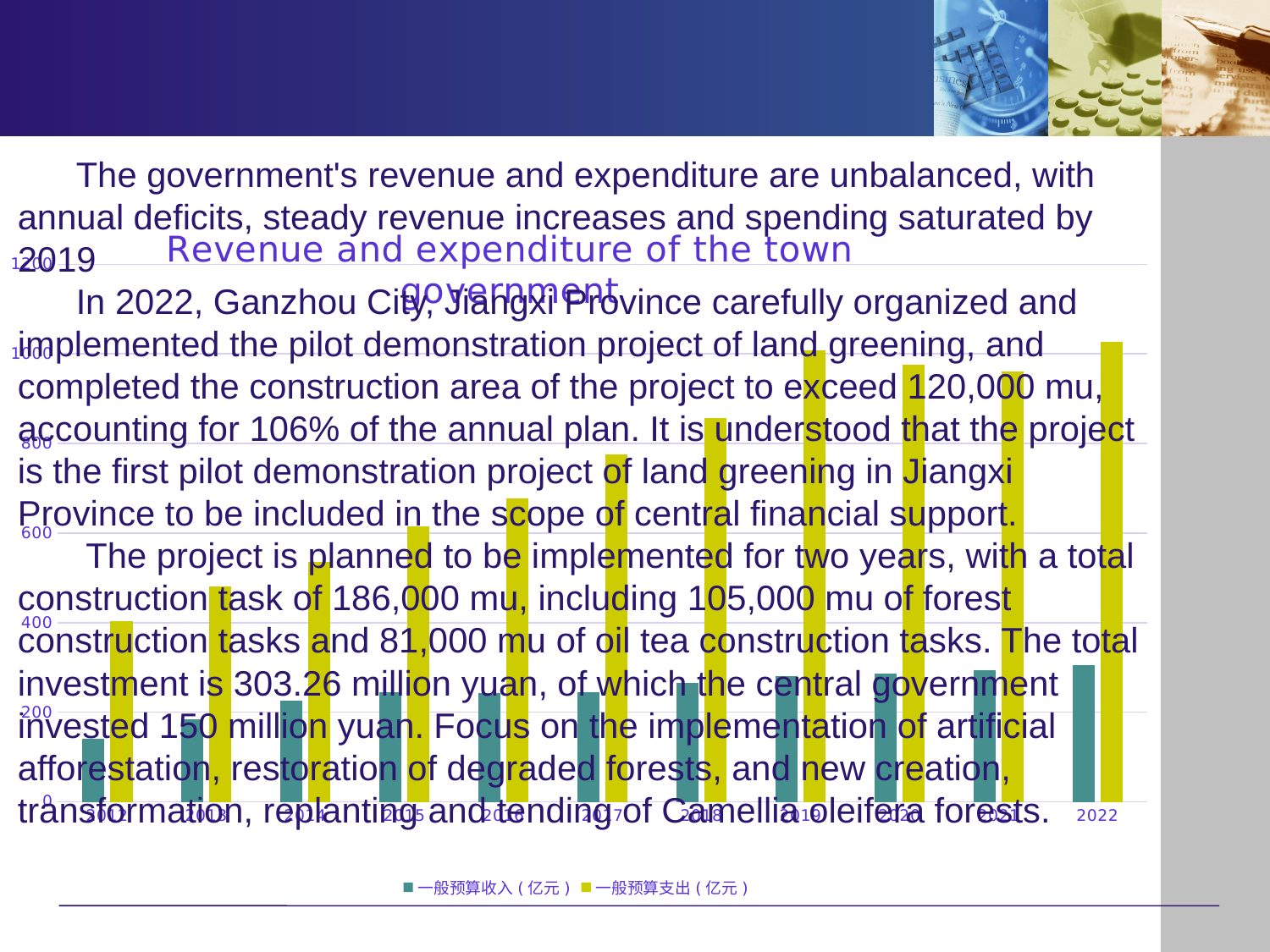

The government's revenue and expenditure are unbalanced, with annual deficits, steady revenue increases and spending saturated by 2019
      In 2022, Ganzhou City, Jiangxi Province carefully organized and implemented the pilot demonstration project of land greening, and completed the construction area of the project to exceed 120,000 mu, accounting for 106% of the annual plan. It is understood that the project is the first pilot demonstration project of land greening in Jiangxi Province to be included in the scope of central financial support.
       The project is planned to be implemented for two years, with a total construction task of 186,000 mu, including 105,000 mu of forest construction tasks and 81,000 mu of oil tea construction tasks. The total investment is 303.26 million yuan, of which the central government invested 150 million yuan. Focus on the implementation of artificial afforestation, restoration of degraded forests, and new creation, transformation, replanting and tending of Camellia oleifera forests.

### Chart: Revenue and expenditure of the town government

| Category | 一般预算收入(亿元) | 一般预算支出(亿元) |
|---|---|---|
| 2012 | 141.28 | 404.16 |
| 2013 | 184.37 | 480.42 |
| 2014 | 225.31 | 535.29 |
| 2015 | 245.51 | 614.97 |
| 2016 | 243.18 | 676.83 |
| 2017 | 245.37 | 776.33 |
| 2018 | 265.22 | 857.59 |
| 2019 | 280.37 | 1007.59 |
| 2020 | 285.82 | 976.4 |
| 2021 | 294.07 | 961.09 |
| 2022 | 306.06 | 1027.65 |